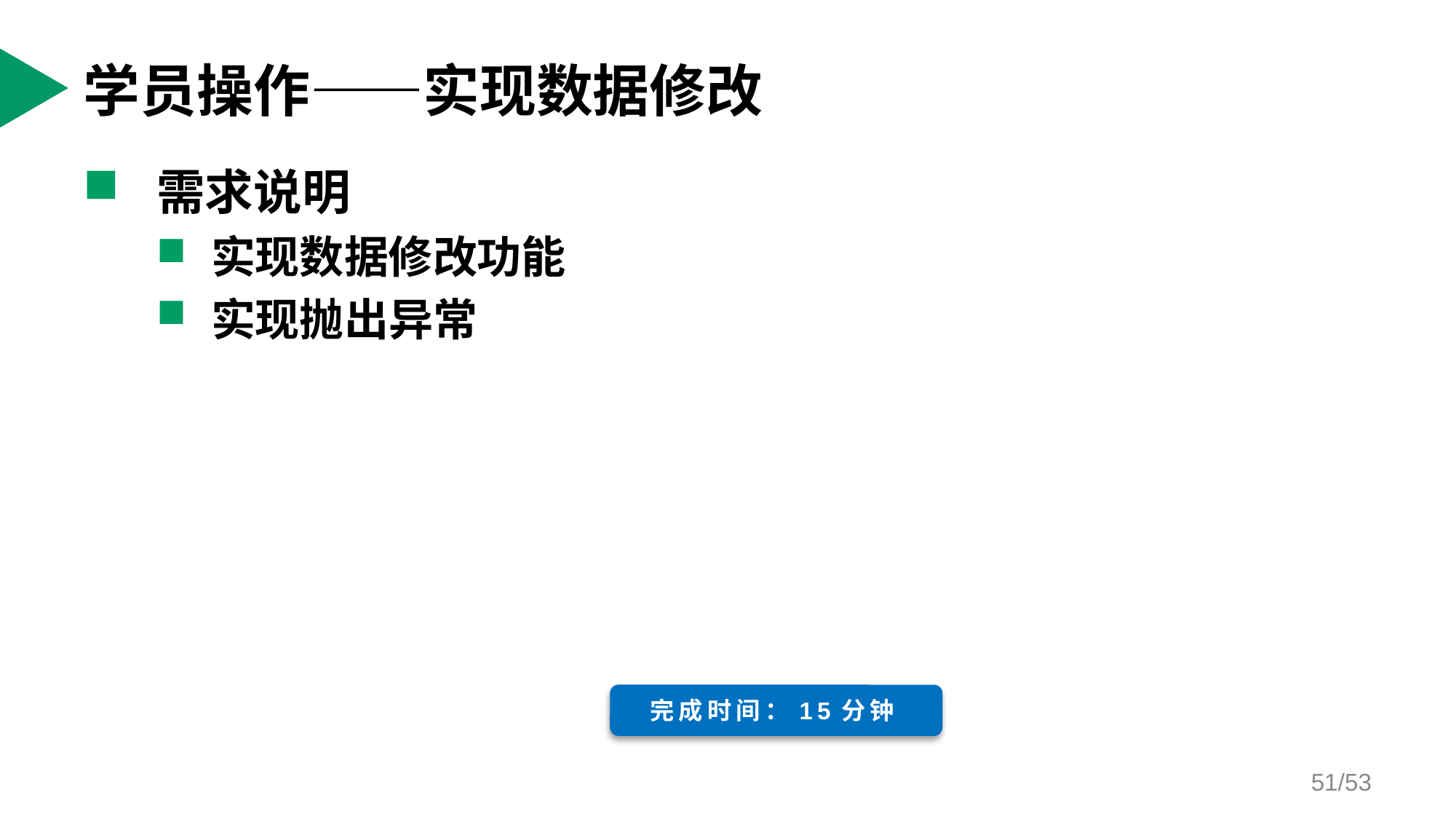

# 学员操作——实现数据修改
需求说明
实现数据修改功能
实现抛出异常

完成时间：15分钟
51/53